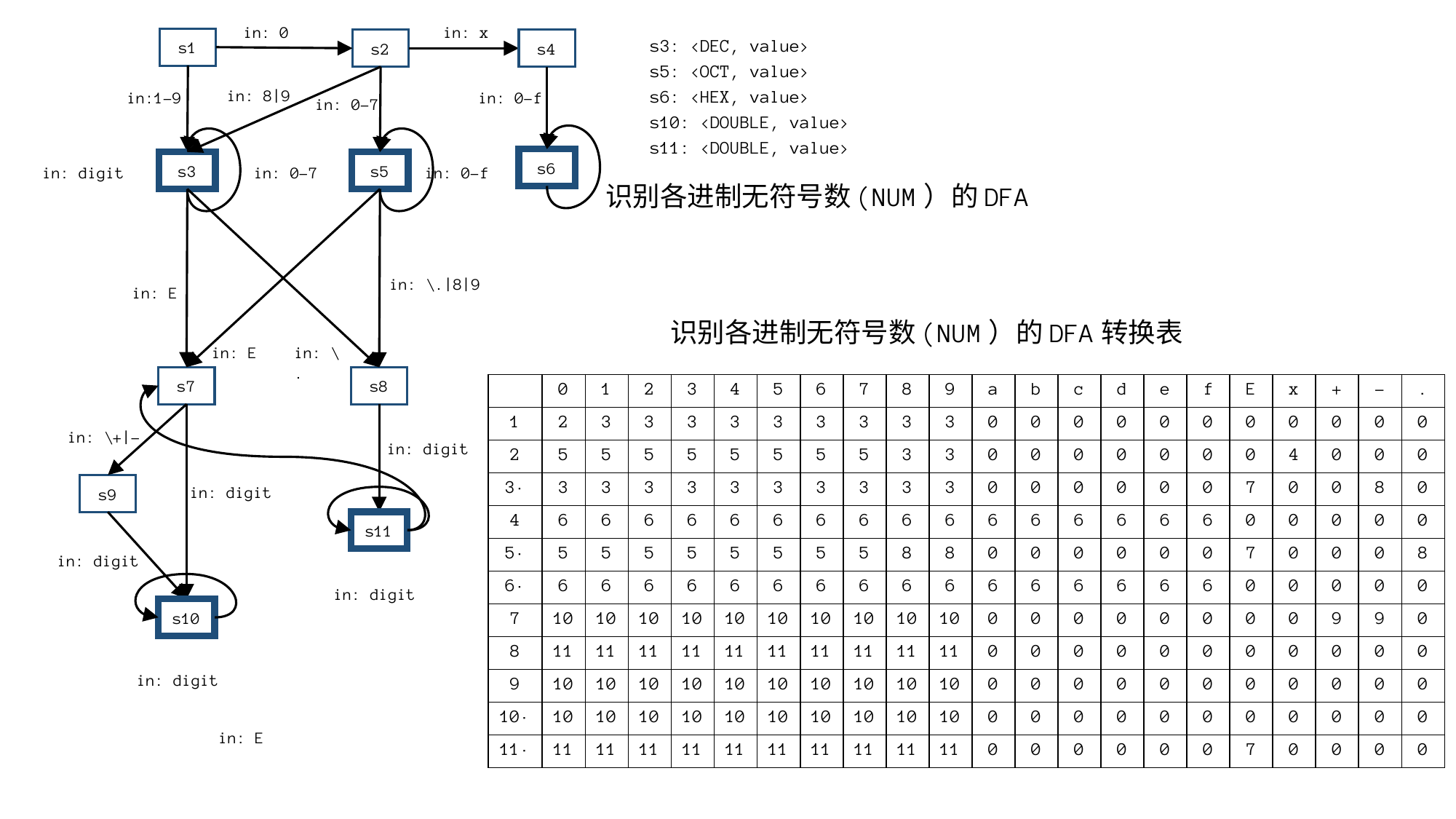

in: 0
in: x
s3: <DEC, value>
s5: <OCT, value>
s6: <HEX, value>
s10: <DOUBLE, value>
s11: <DOUBLE, value>
s1
s2
s4
in: 8|9
in: 0-f
in:1-9
in: 0-7
s6
s3
s5
in: 0-7
in: 0-f
in: digit
识别各进制无符号数(NUM）的DFA
in: \.|8|9
in: E
识别各进制无符号数(NUM）的DFA转换表
in: E
in: \.
s7
s8
|  | 0 | 1 | 2 | 3 | 4 | 5 | 6 | 7 | 8 | 9 | a | b | c | d | e | f | E | x | + | - | . |
| --- | --- | --- | --- | --- | --- | --- | --- | --- | --- | --- | --- | --- | --- | --- | --- | --- | --- | --- | --- | --- | --- |
| 1 | 2 | 3 | 3 | 3 | 3 | 3 | 3 | 3 | 3 | 3 | 0 | 0 | 0 | 0 | 0 | 0 | 0 | 0 | 0 | 0 | 0 |
| 2 | 5 | 5 | 5 | 5 | 5 | 5 | 5 | 5 | 3 | 3 | 0 | 0 | 0 | 0 | 0 | 0 | 0 | 4 | 0 | 0 | 0 |
| 3· | 3 | 3 | 3 | 3 | 3 | 3 | 3 | 3 | 3 | 3 | 0 | 0 | 0 | 0 | 0 | 0 | 7 | 0 | 0 | 8 | 0 |
| 4 | 6 | 6 | 6 | 6 | 6 | 6 | 6 | 6 | 6 | 6 | 6 | 6 | 6 | 6 | 6 | 6 | 0 | 0 | 0 | 0 | 0 |
| 5· | 5 | 5 | 5 | 5 | 5 | 5 | 5 | 5 | 8 | 8 | 0 | 0 | 0 | 0 | 0 | 0 | 7 | 0 | 0 | 0 | 8 |
| 6· | 6 | 6 | 6 | 6 | 6 | 6 | 6 | 6 | 6 | 6 | 6 | 6 | 6 | 6 | 6 | 6 | 0 | 0 | 0 | 0 | 0 |
| 7 | 10 | 10 | 10 | 10 | 10 | 10 | 10 | 10 | 10 | 10 | 0 | 0 | 0 | 0 | 0 | 0 | 0 | 0 | 9 | 9 | 0 |
| 8 | 11 | 11 | 11 | 11 | 11 | 11 | 11 | 11 | 11 | 11 | 0 | 0 | 0 | 0 | 0 | 0 | 0 | 0 | 0 | 0 | 0 |
| 9 | 10 | 10 | 10 | 10 | 10 | 10 | 10 | 10 | 10 | 10 | 0 | 0 | 0 | 0 | 0 | 0 | 0 | 0 | 0 | 0 | 0 |
| 10· | 10 | 10 | 10 | 10 | 10 | 10 | 10 | 10 | 10 | 10 | 0 | 0 | 0 | 0 | 0 | 0 | 0 | 0 | 0 | 0 | 0 |
| 11· | 11 | 11 | 11 | 11 | 11 | 11 | 11 | 11 | 11 | 11 | 0 | 0 | 0 | 0 | 0 | 0 | 7 | 0 | 0 | 0 | 0 |
in: \+|-
in: digit
s9
in: digit
s11
in: digit
in: digit
s10
in: digit
in: E